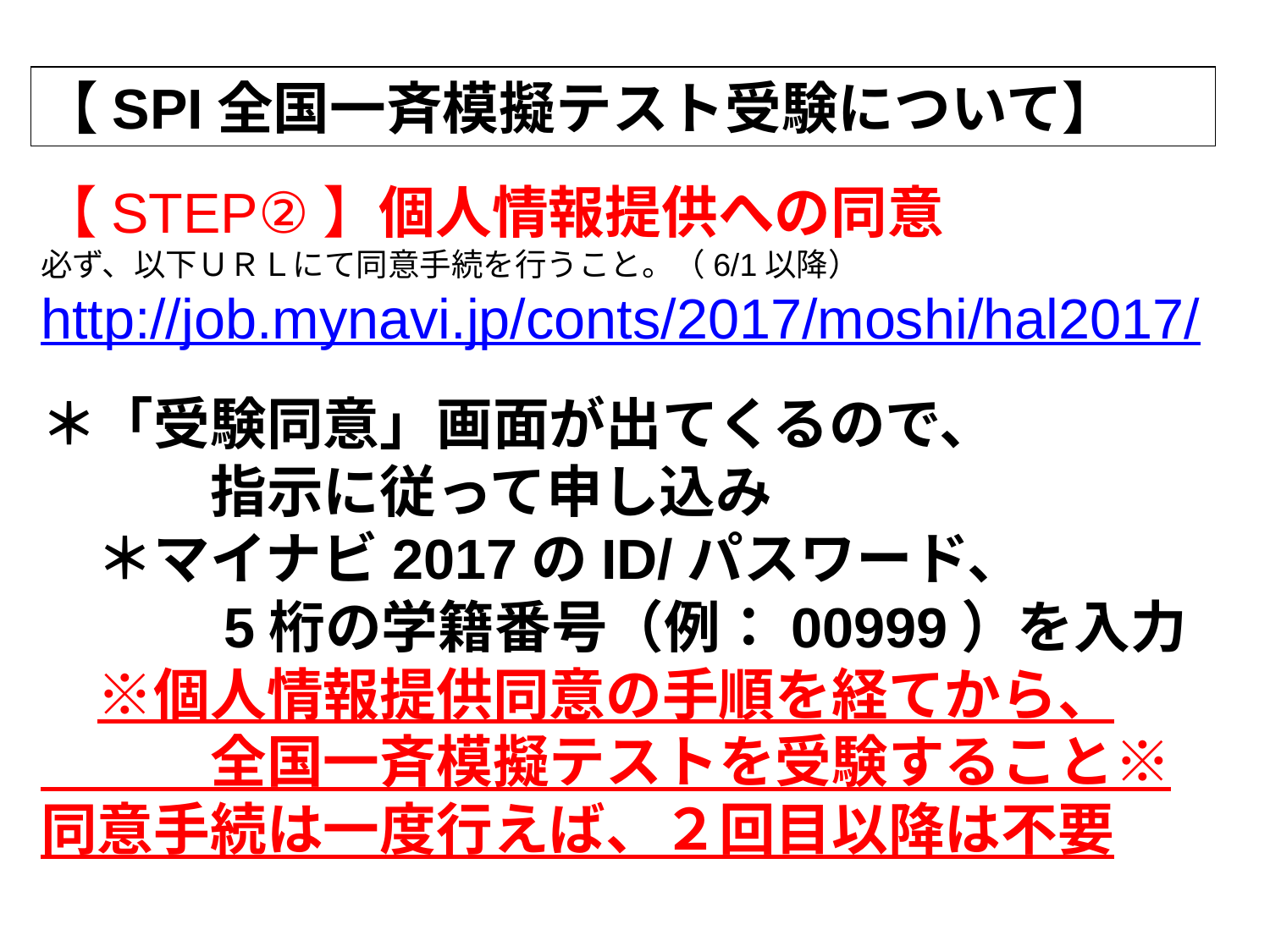

【SPI全国一斉模擬テスト受験について】
【STEP②】個人情報提供への同意
必ず、以下ＵＲＬにて同意手続を行うこと。（6/1以降）
http://job.mynavi.jp/conts/2017/moshi/hal2017/
＊「受験同意」画面が出てくるので、
　　　指示に従って申し込み
　＊マイナビ2017のID/パスワード、
　　　5桁の学籍番号（例：00999）を入力
　※個人情報提供同意の手順を経てから、
　　　全国一斉模擬テストを受験すること※
同意手続は一度行えば、２回目以降は不要